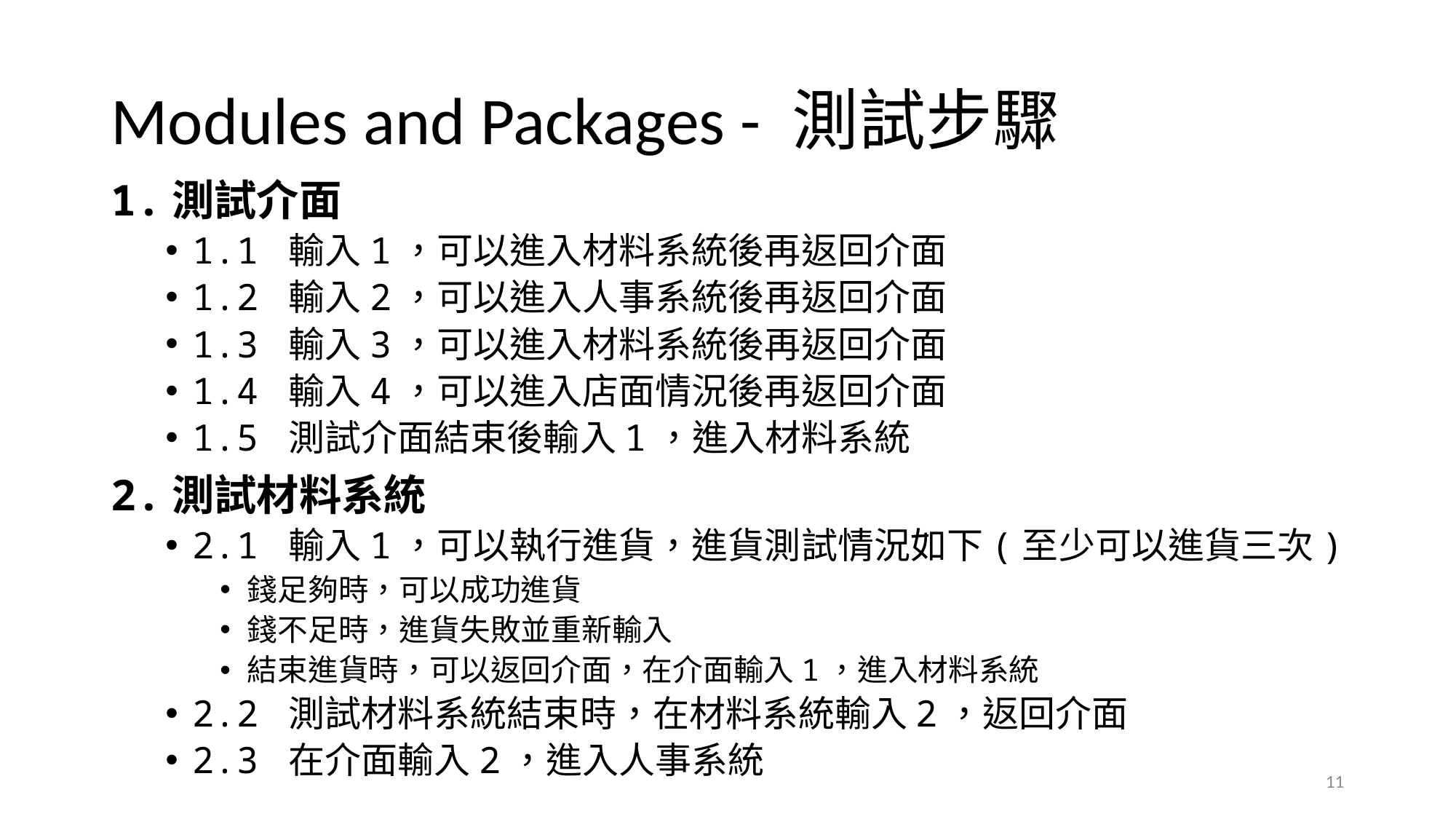

# Modules and Packages - 測試步驟
1.測試介面
1.1 輸入1，可以進入材料系統後再返回介面
1.2 輸入2，可以進入人事系統後再返回介面
1.3 輸入3，可以進入材料系統後再返回介面
1.4 輸入4，可以進入店面情況後再返回介面
1.5 測試介面結束後輸入1，進入材料系統
2.測試材料系統
2.1 輸入1，可以執行進貨，進貨測試情況如下(至少可以進貨三次)
錢足夠時，可以成功進貨
錢不足時，進貨失敗並重新輸入
結束進貨時，可以返回介面，在介面輸入1，進入材料系統
2.2 測試材料系統結束時，在材料系統輸入2，返回介面
2.3 在介面輸入2，進入人事系統
11